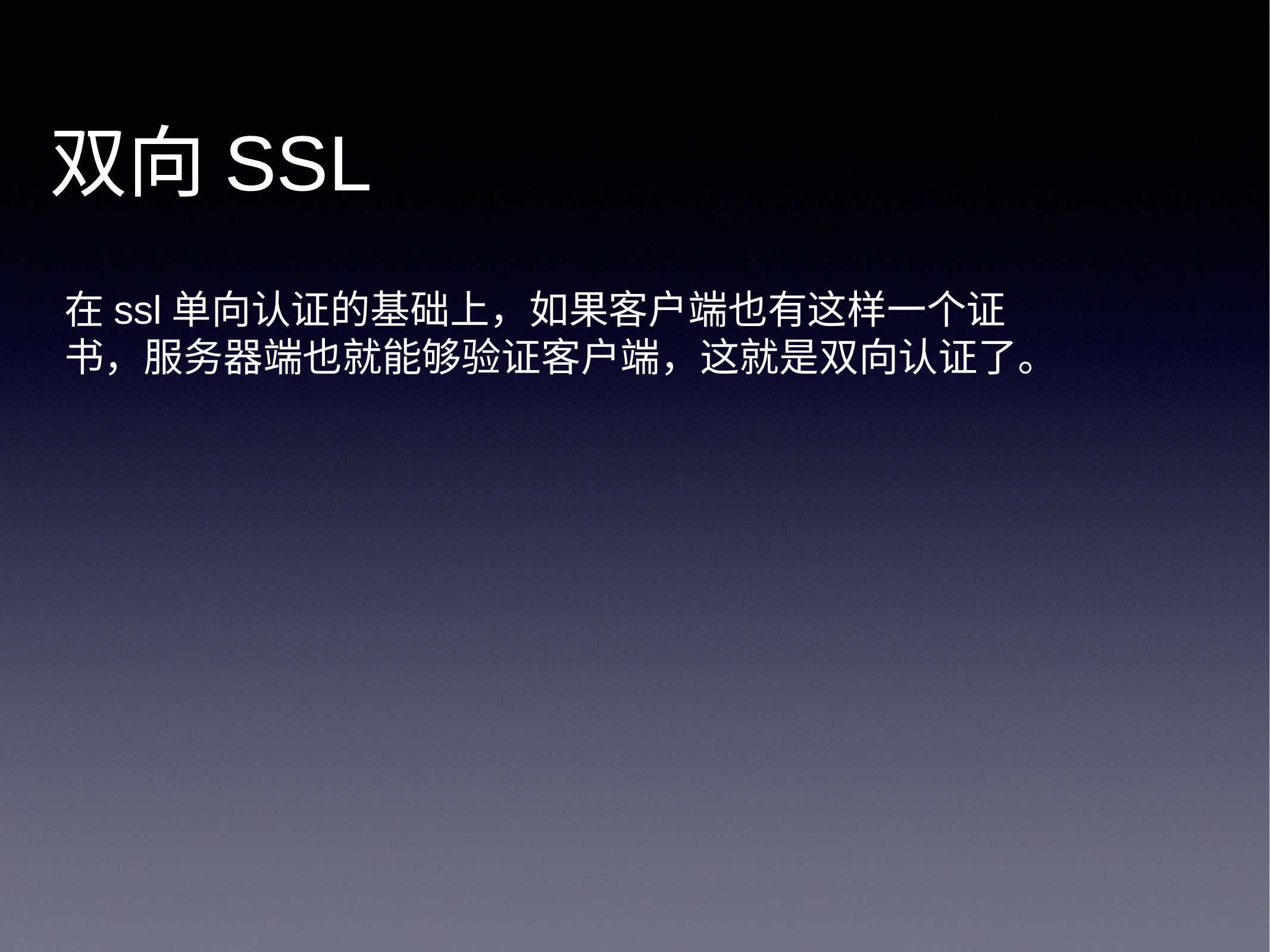

# 双向SSL
在ssl单向认证的基础上，如果客户端也有这样一个证书，服务器端也就能够验证客户端，这就是双向认证了。